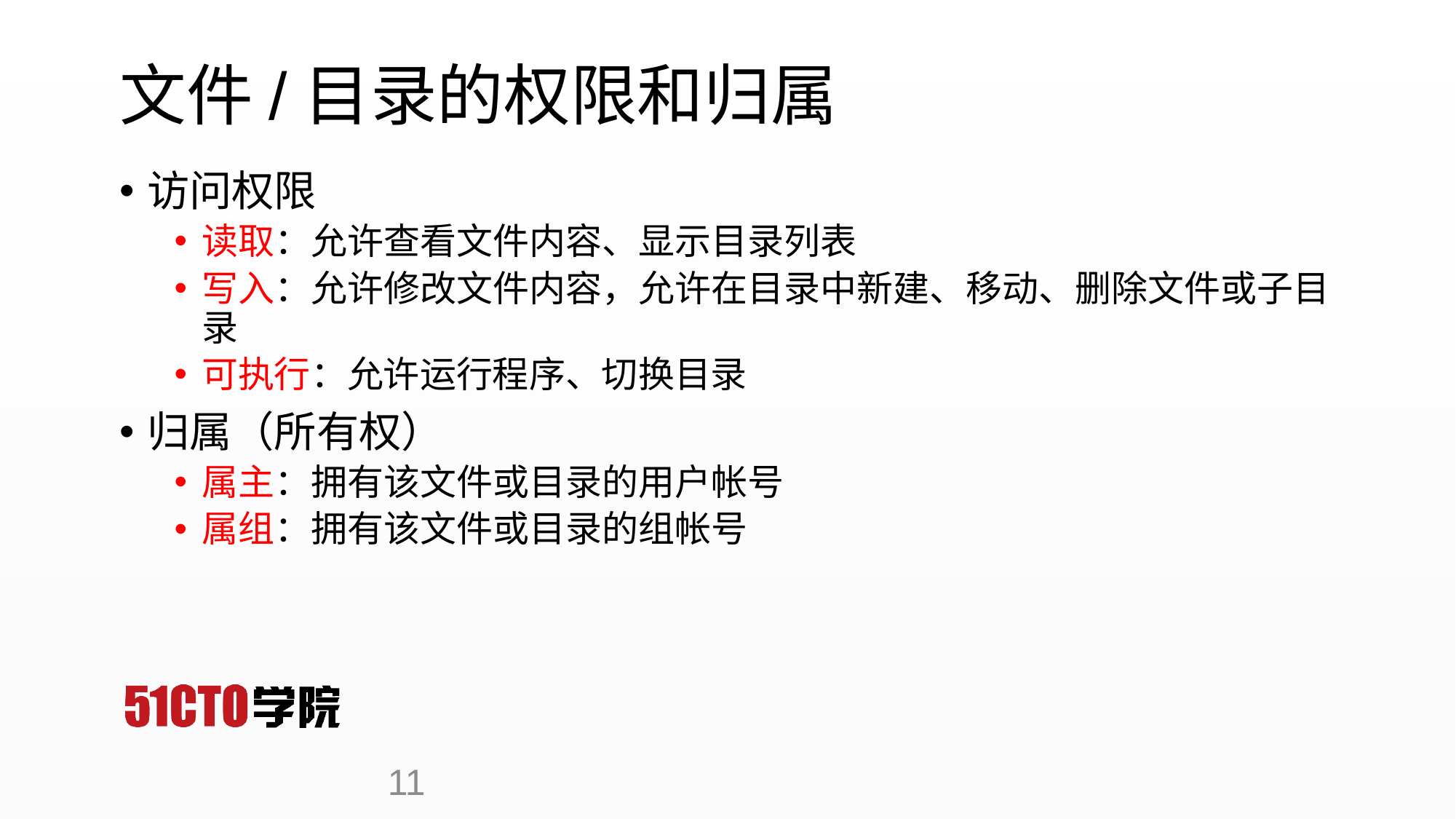

# 文件/目录的权限和归属
访问权限
读取：允许查看文件内容、显示目录列表
写入：允许修改文件内容，允许在目录中新建、移动、删除文件或子目录
可执行：允许运行程序、切换目录
归属（所有权）
属主：拥有该文件或目录的用户帐号
属组：拥有该文件或目录的组帐号
11